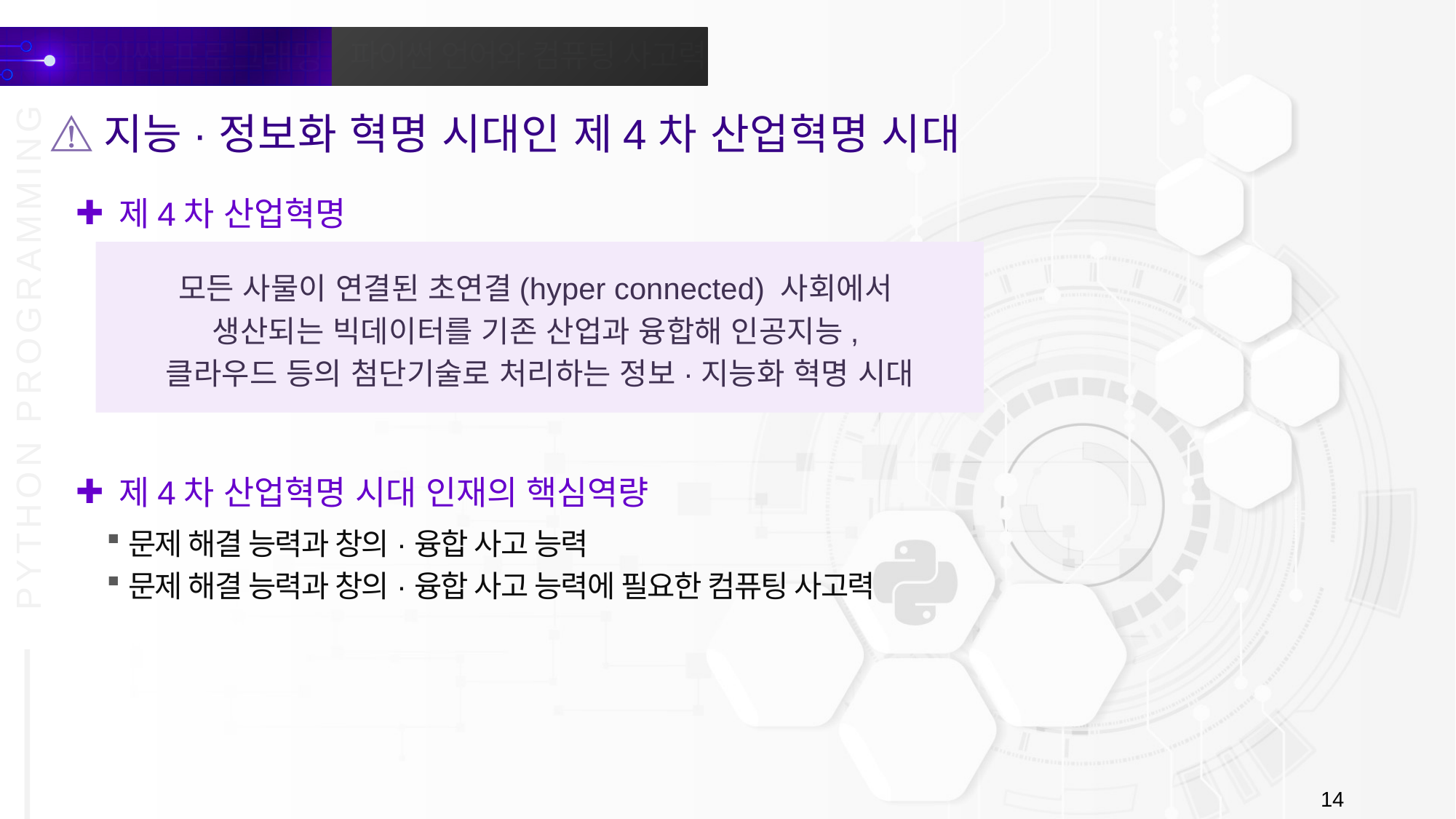

지능·정보화 혁명 시대인 제4차 산업혁명 시대
제4차 산업혁명
모든 사물이 연결된 초연결(hyper connected) 사회에서
생산되는 빅데이터를 기존 산업과 융합해 인공지능,
클라우드 등의 첨단기술로 처리하는 정보·지능화 혁명 시대
제4차 산업혁명 시대 인재의 핵심역량
문제 해결 능력과 창의·융합 사고 능력
문제 해결 능력과 창의·융합 사고 능력에 필요한 컴퓨팅 사고력
14